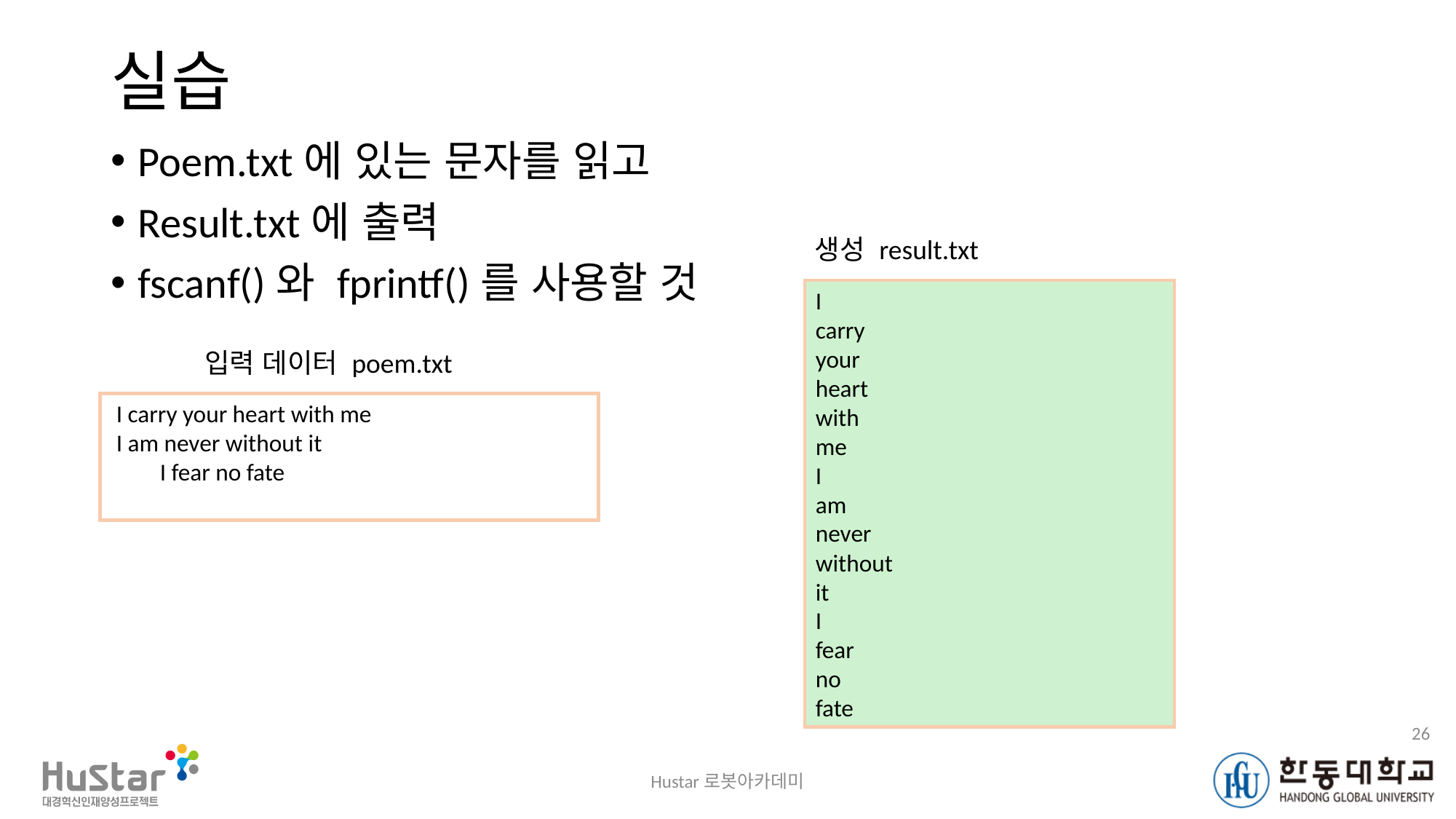

# 실습
Poem.txt에 있는 문자를 읽고
Result.txt에 출력
fscanf()와 fprintf()를 사용할 것
생성 result.txt
I
carry
your
heart
with
me
I
am
never
without
it
I
fear
no
fate
입력 데이터 poem.txt
 I carry your heart with me
 I am never without it
         I fear no fate

26
Hustar로봇아카데미